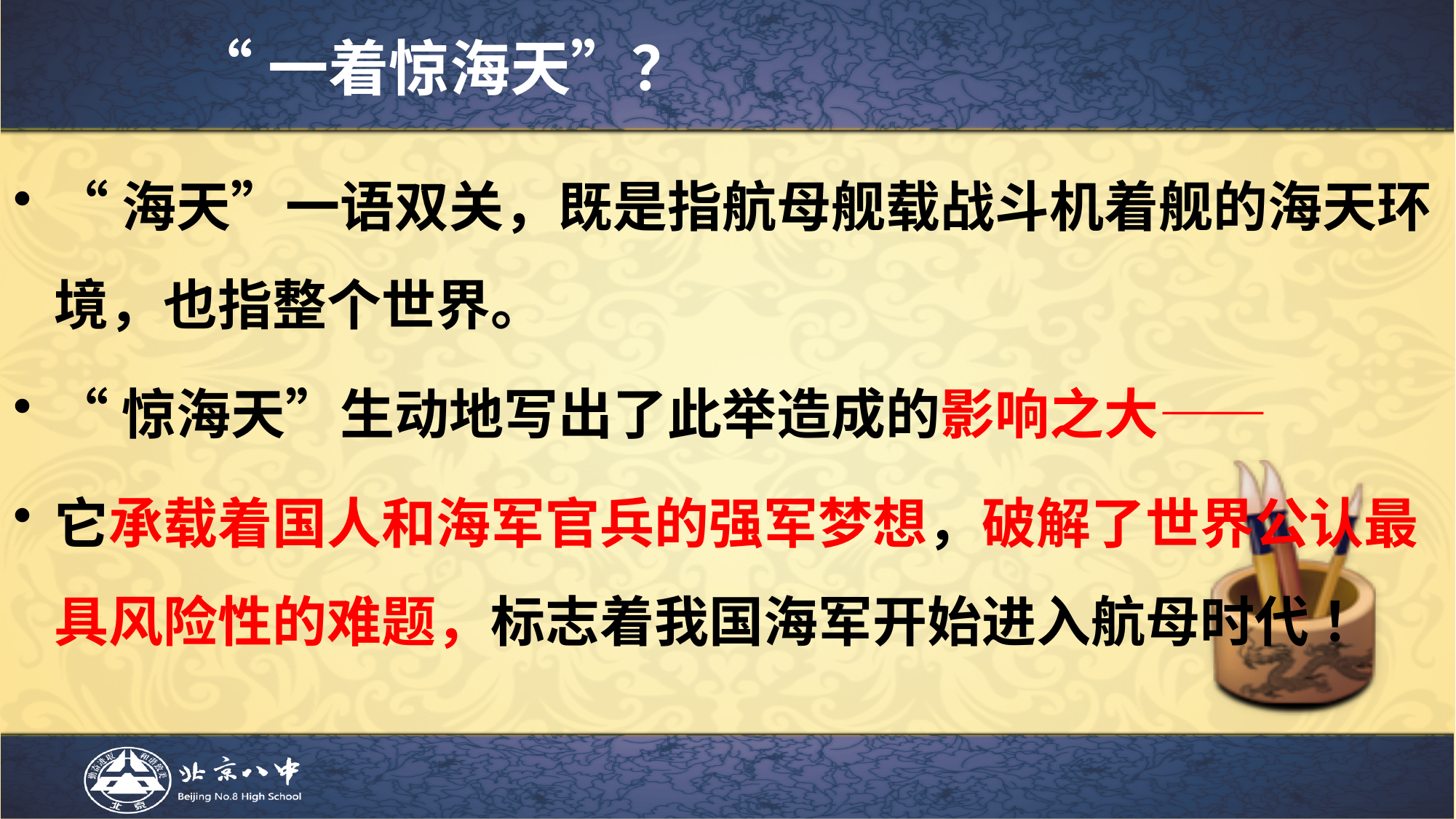

# “一着惊海天”？
“海天”一语双关，既是指航母舰载战斗机着舰的海天环境，也指整个世界。
“惊海天”生动地写出了此举造成的影响之大——
它承载着国人和海军官兵的强军梦想，破解了世界公认最具风险性的难题，标志着我国海军开始进入航母时代 ！